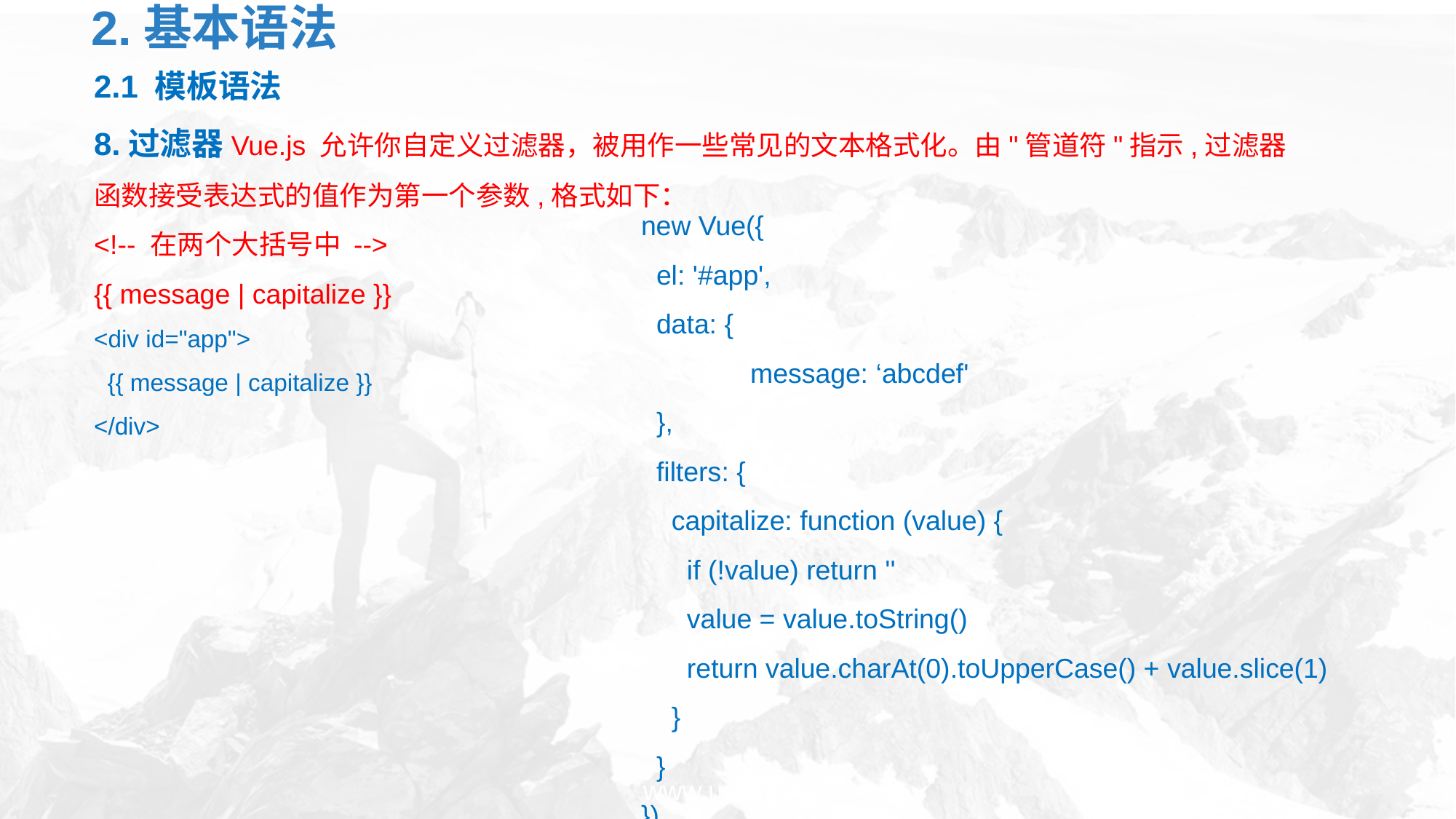

# 2.基本语法
2.1 模板语法
8.过滤器Vue.js 允许你自定义过滤器，被用作一些常见的文本格式化。由"管道符"指示,过滤器函数接受表达式的值作为第一个参数,格式如下：
<!-- 在两个大括号中 -->
{{ message | capitalize }}
<div id="app">
  {{ message | capitalize }}
</div>
new Vue({
  el: '#app',
  data: {
	message: ‘abcdef'
  },
  filters: {
    capitalize: function (value) {
      if (!value) return ''
      value = value.toString()
      return value.charAt(0).toUpperCase() + value.slice(1)
    }
  }
})
www.usian.cn